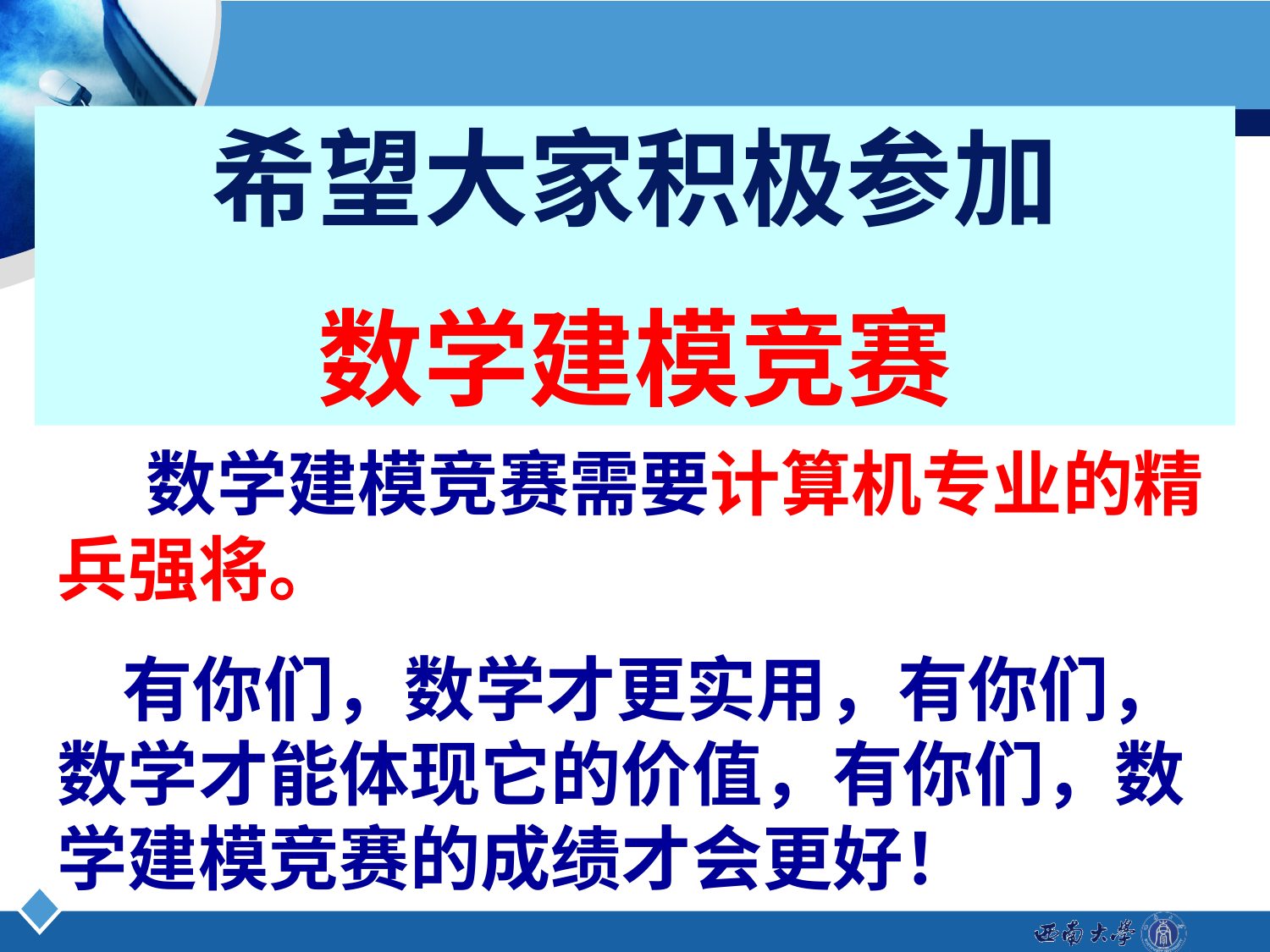

希望大家积极参加
数学建模竞赛
    数学建模竞赛需要计算机专业的精兵强将。
   有你们，数学才更实用，有你们，数学才能体现它的价值，有你们，数学建模竞赛的成绩才会更好！